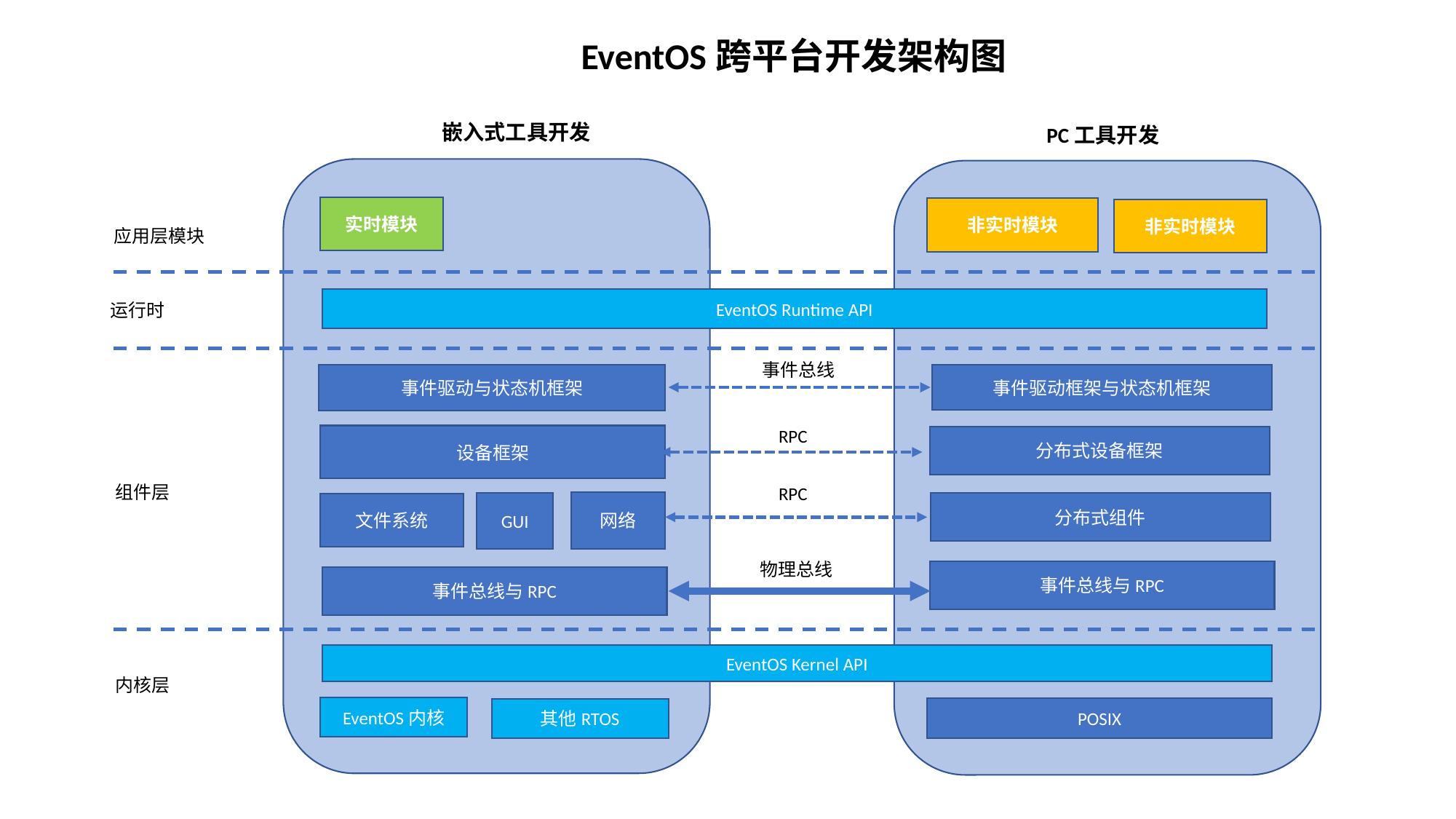

EventOS跨平台开发架构图
嵌入式工具开发
PC工具开发

实时模块
非实时模块
非实时模块
应用层模块
EventOS Runtime API
运行时
事件总线
事件驱动框架与状态机框架
事件驱动与状态机框架
RPC
设备框架
分布式设备框架
组件层
RPC
网络
GUI
分布式组件
文件系统
物理总线
事件总线与RPC
事件总线与RPC
EventOS Kernel API
内核层
EventOS内核
POSIX
其他RTOS